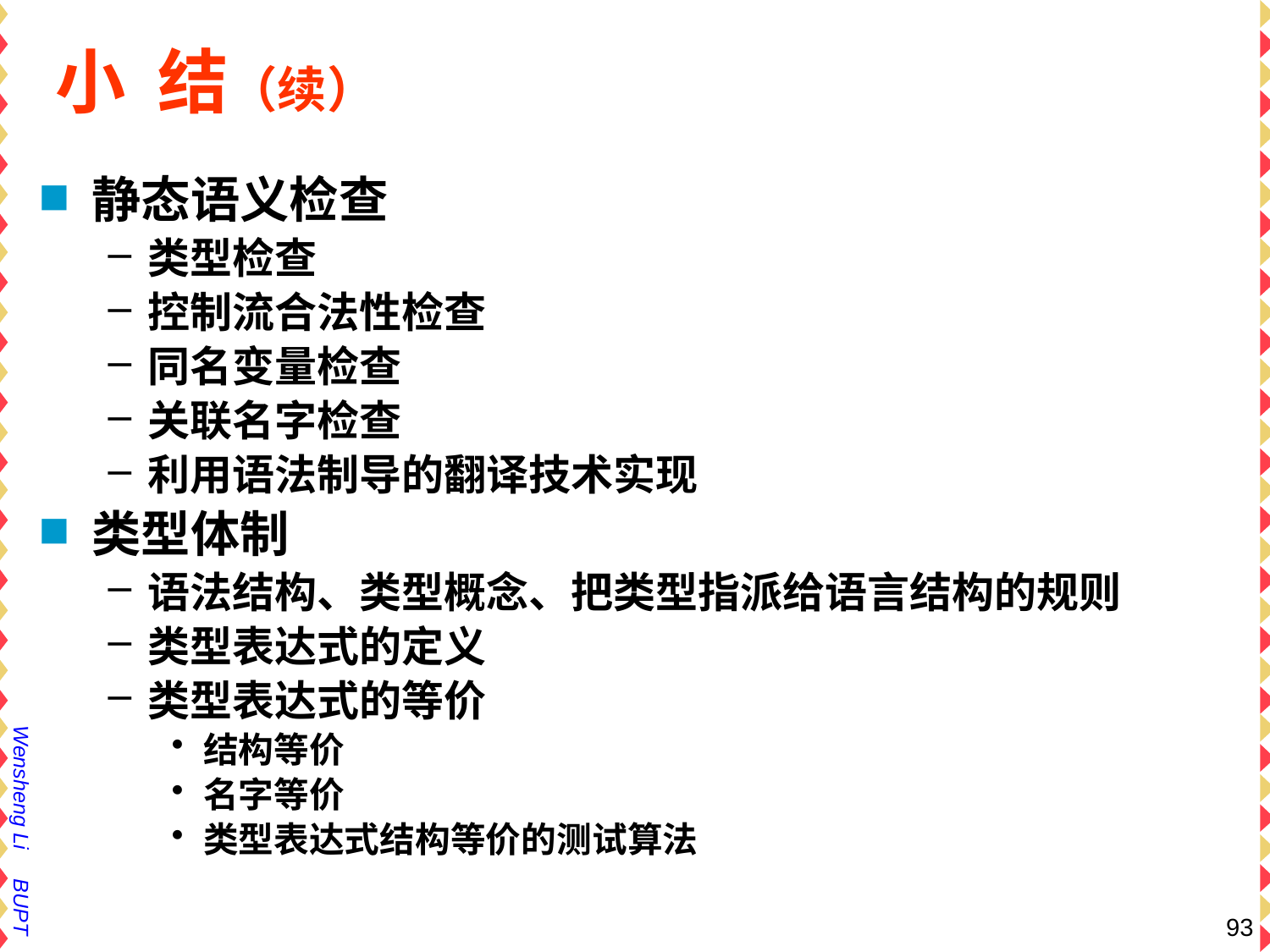

# 小  结（续）
静态语义检查
类型检查
控制流合法性检查
同名变量检查
关联名字检查
利用语法制导的翻译技术实现
类型体制
语法结构、类型概念、把类型指派给语言结构的规则
类型表达式的定义
类型表达式的等价
结构等价
名字等价
类型表达式结构等价的测试算法
93